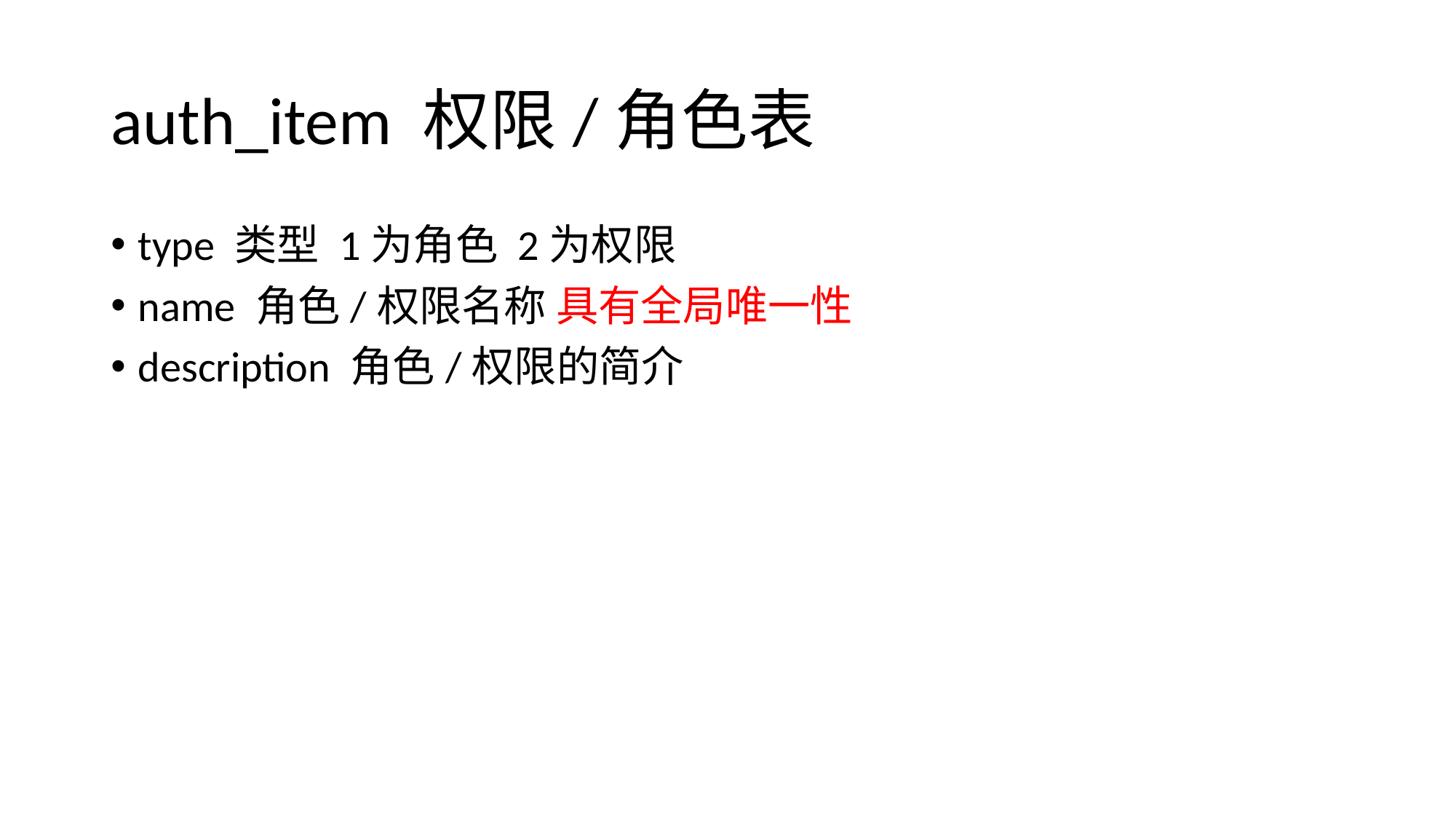

# auth_item 权限/角色表
type 类型 1为角色 2为权限
name 角色/权限名称 具有全局唯一性
description 角色/权限的简介